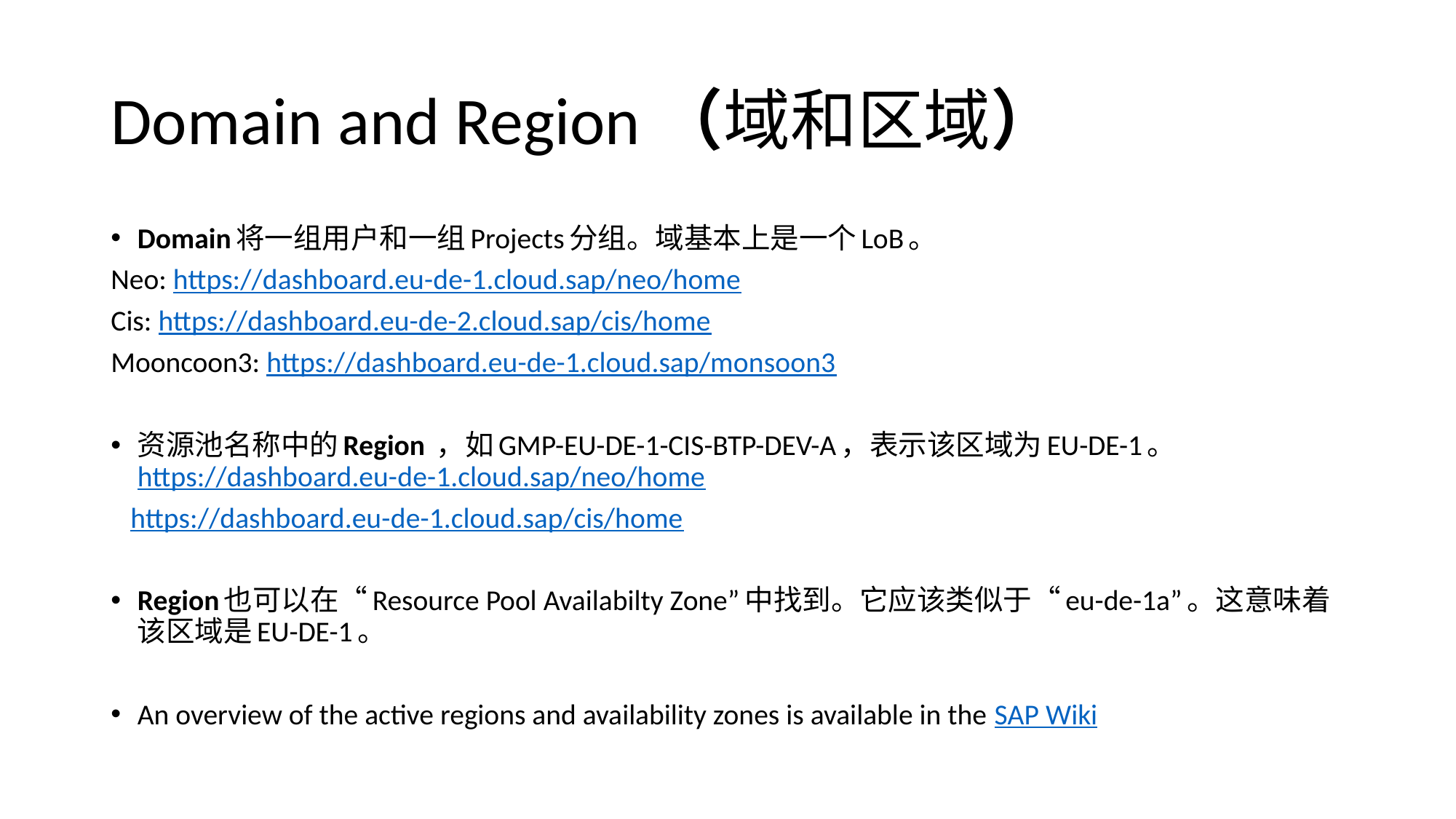

# Domain and Region（域和区域）
Domain将一组用户和一组Projects分组。域基本上是一个LoB。
Neo: https://dashboard.eu-de-1.cloud.sap/neo/home
Cis: https://dashboard.eu-de-2.cloud.sap/cis/home
Mooncoon3: https://dashboard.eu-de-1.cloud.sap/monsoon3

资源池名称中的Region ，如GMP-EU-DE-1-CIS-BTP-DEV-A，表示该区域为EU-DE-1。
https://dashboard.eu-de-1.cloud.sap/neo/home
   https://dashboard.eu-de-1.cloud.sap/cis/home

Region也可以在“Resource Pool Availabilty Zone”中找到。它应该类似于“eu-de-1a”。这意味着该区域是EU-DE-1。

An overview of the active regions and availability zones is available in the SAP Wiki